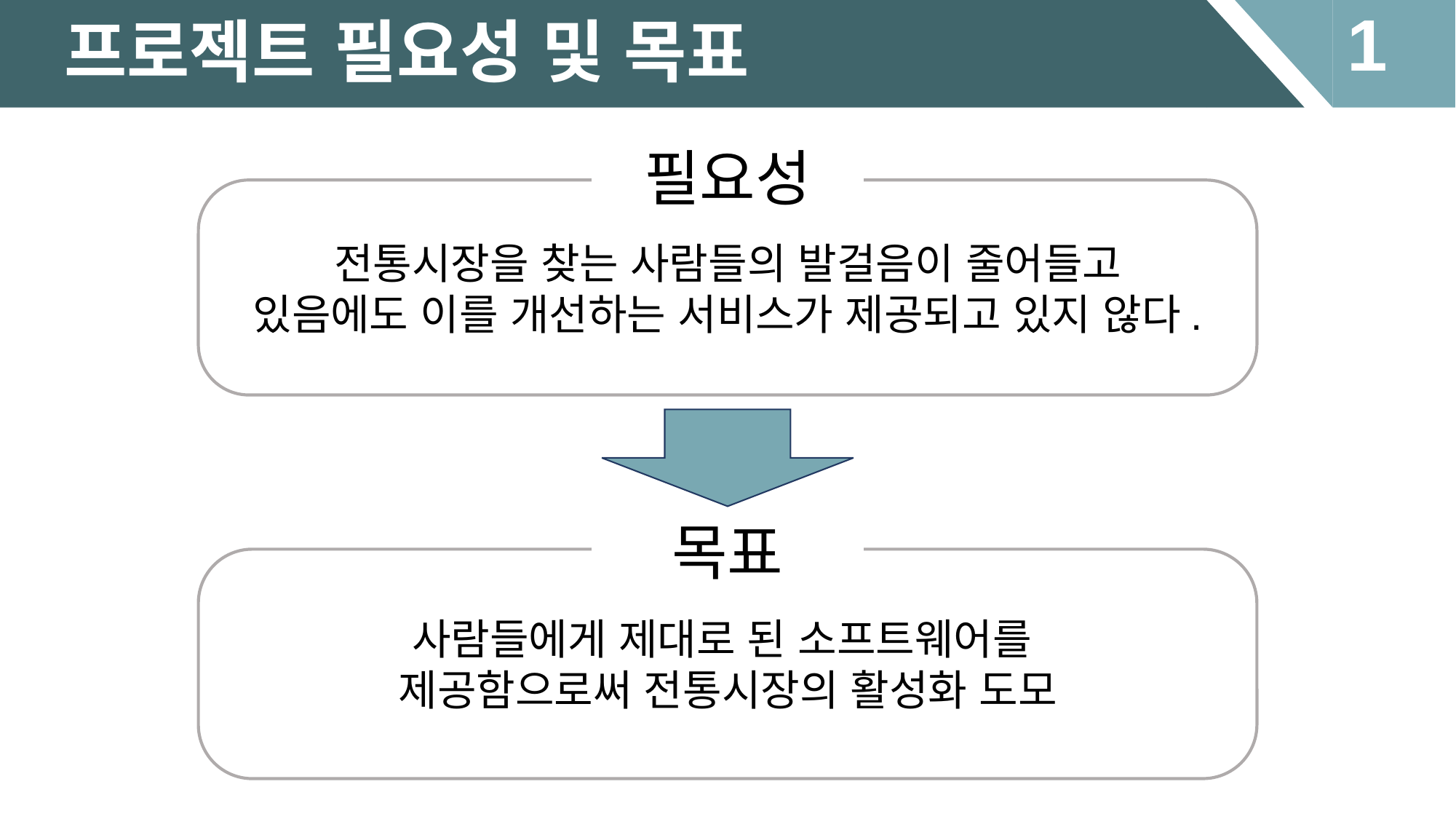

1

프로젝트 필요성 및 목표
필요성

전통시장을 찾는 사람들의 발걸음이 줄어들고
있음에도 이를 개선하는 서비스가 제공되고 있지 않다.

목표

사람들에게 제대로 된 소프트웨어를
제공함으로써 전통시장의 활성화 도모